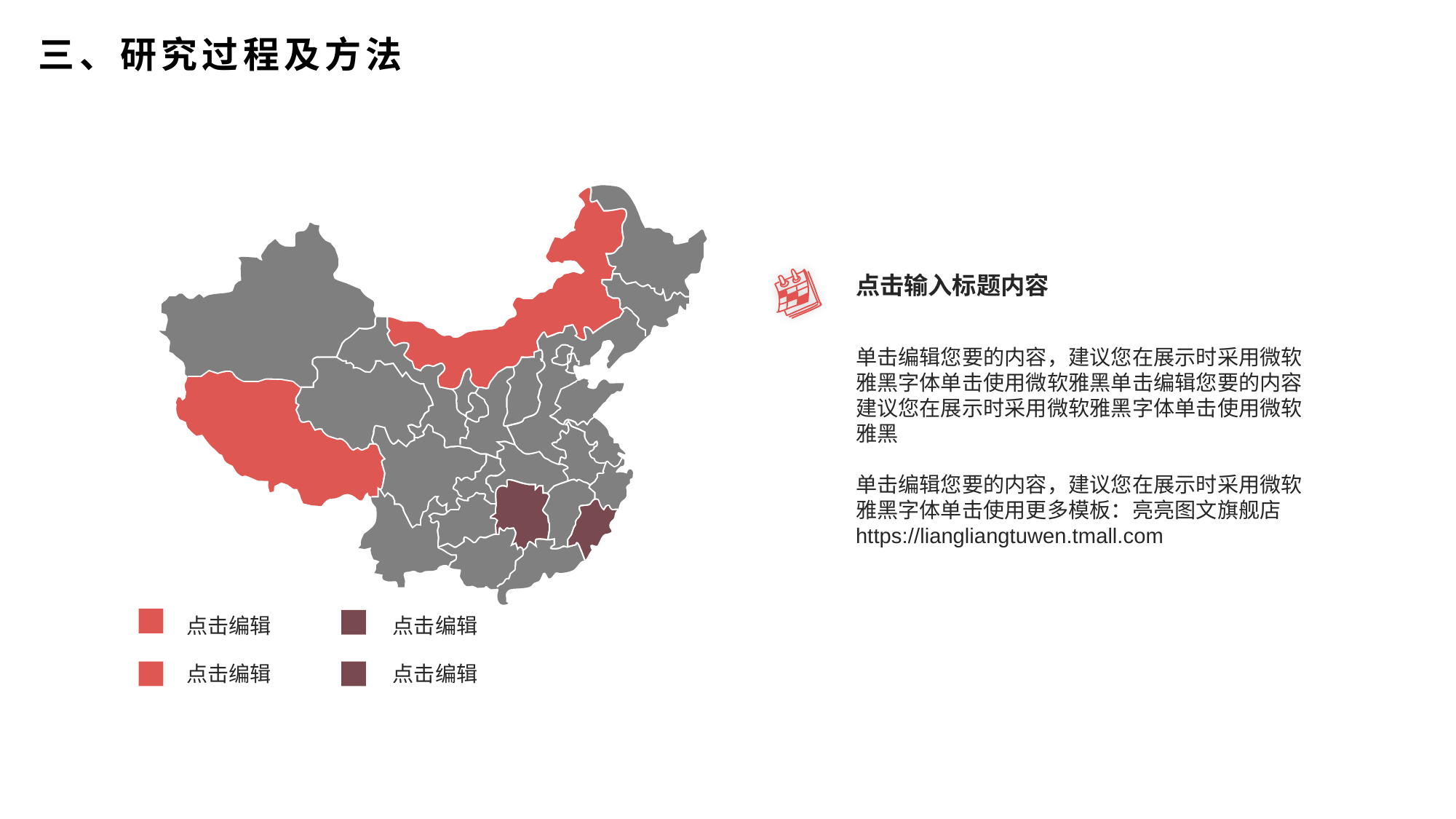

三、研究过程及方法

点击输入标题内容

单击编辑您要的内容，建议您在展示时采用微软雅黑字体单击使用微软雅黑单击编辑您要的内容建议您在展示时采用微软雅黑字体单击使用微软雅黑

单击编辑您要的内容，建议您在展示时采用微软雅黑字体单击使用更多模板：亮亮图文旗舰店https://liangliangtuwen.tmall.com
点击编辑
点击编辑

点击编辑
点击编辑